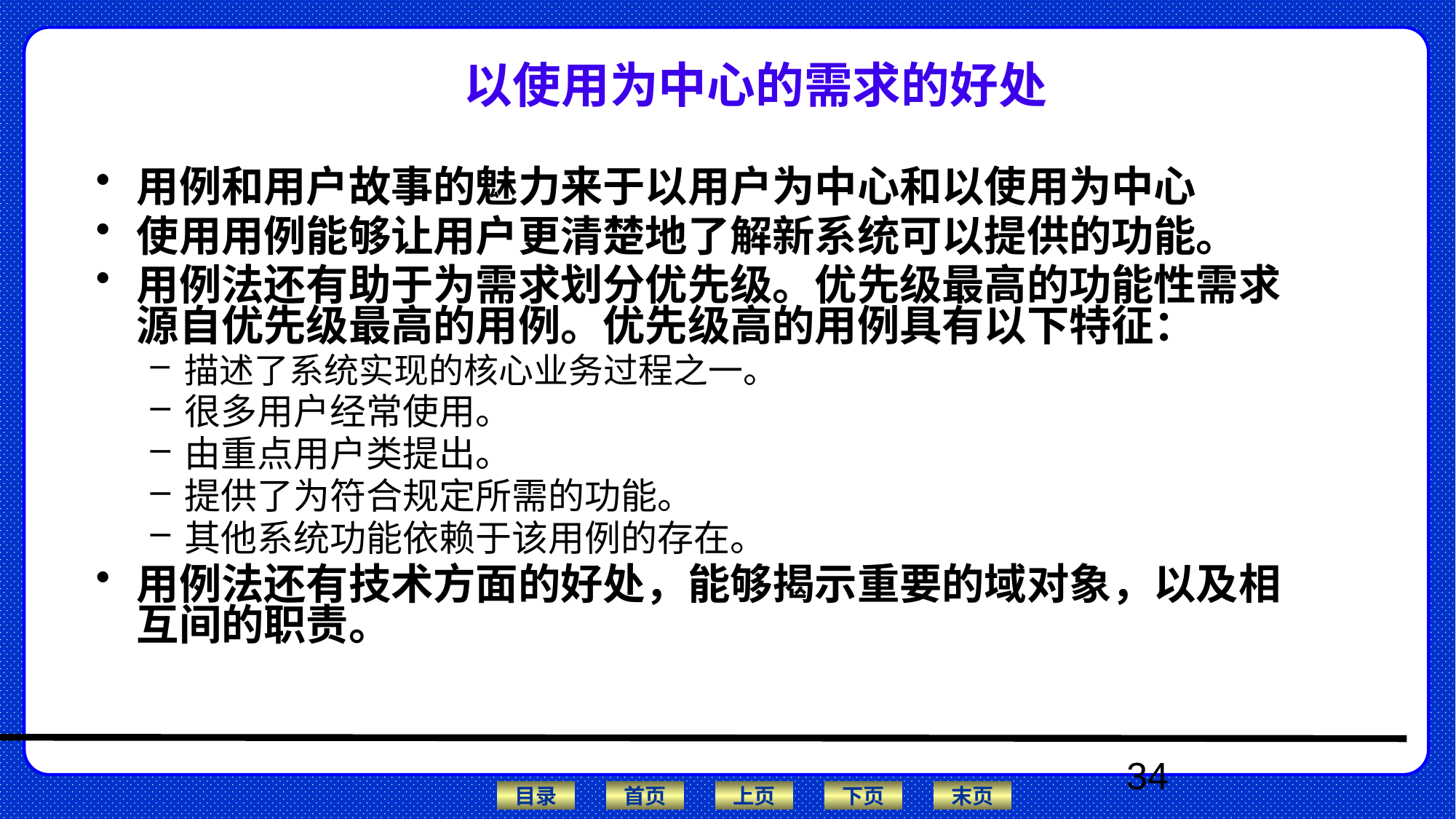

# 以使用为中心的需求的好处
用例和用户故事的魅力来于以用户为中心和以使用为中心
使用用例能够让用户更清楚地了解新系统可以提供的功能。
用例法还有助于为需求划分优先级。优先级最高的功能性需求源自优先级最高的用例。优先级高的用例具有以下特征：
描述了系统实现的核心业务过程之一。
很多用户经常使用。
由重点用户类提出。
提供了为符合规定所需的功能。
其他系统功能依赖于该用例的存在。
用例法还有技术方面的好处，能够揭示重要的域对象，以及相互间的职责。
34